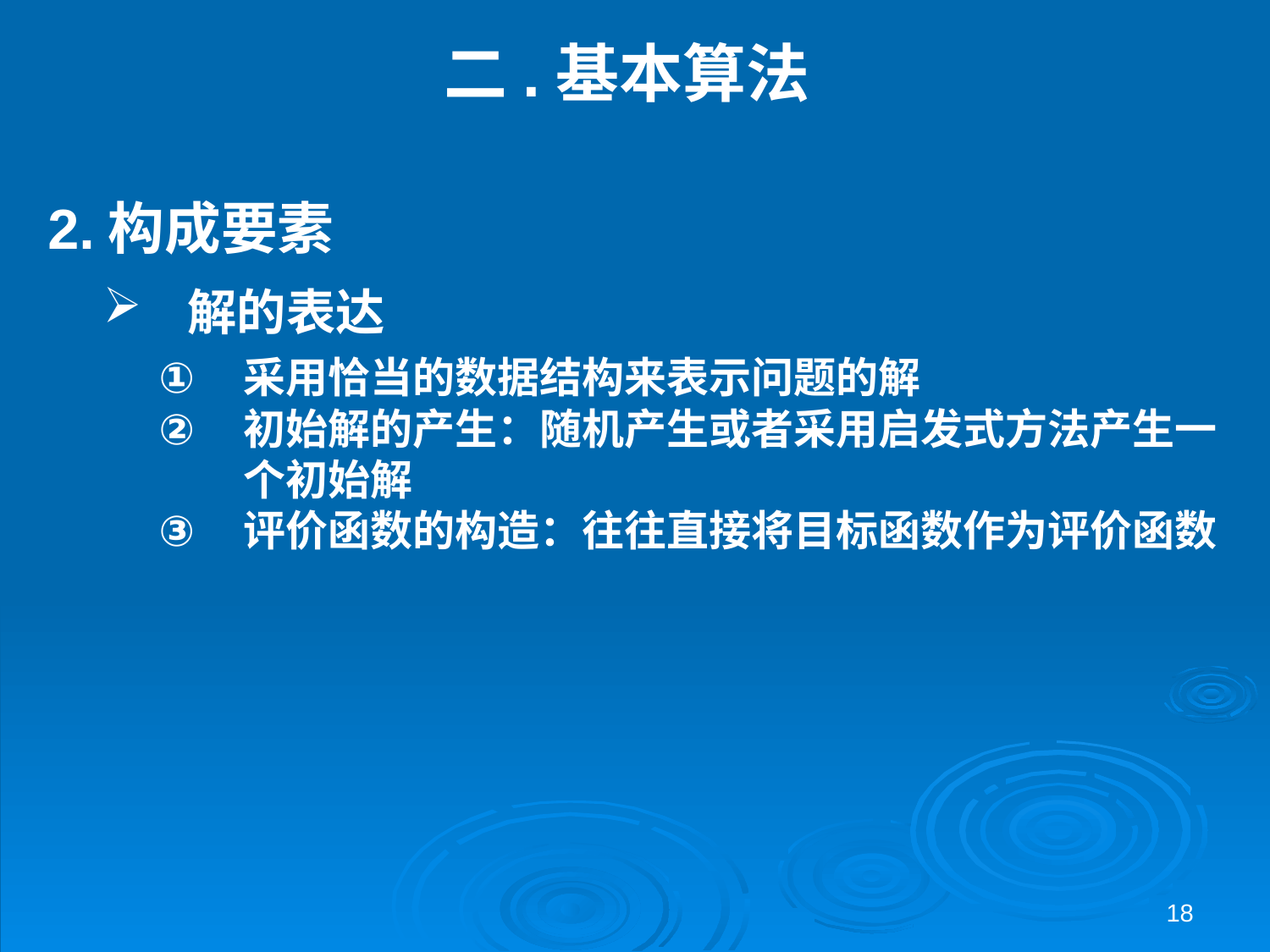

# 二.基本算法
2.构成要素
解的表达
采用恰当的数据结构来表示问题的解
初始解的产生：随机产生或者采用启发式方法产生一个初始解
评价函数的构造：往往直接将目标函数作为评价函数
18